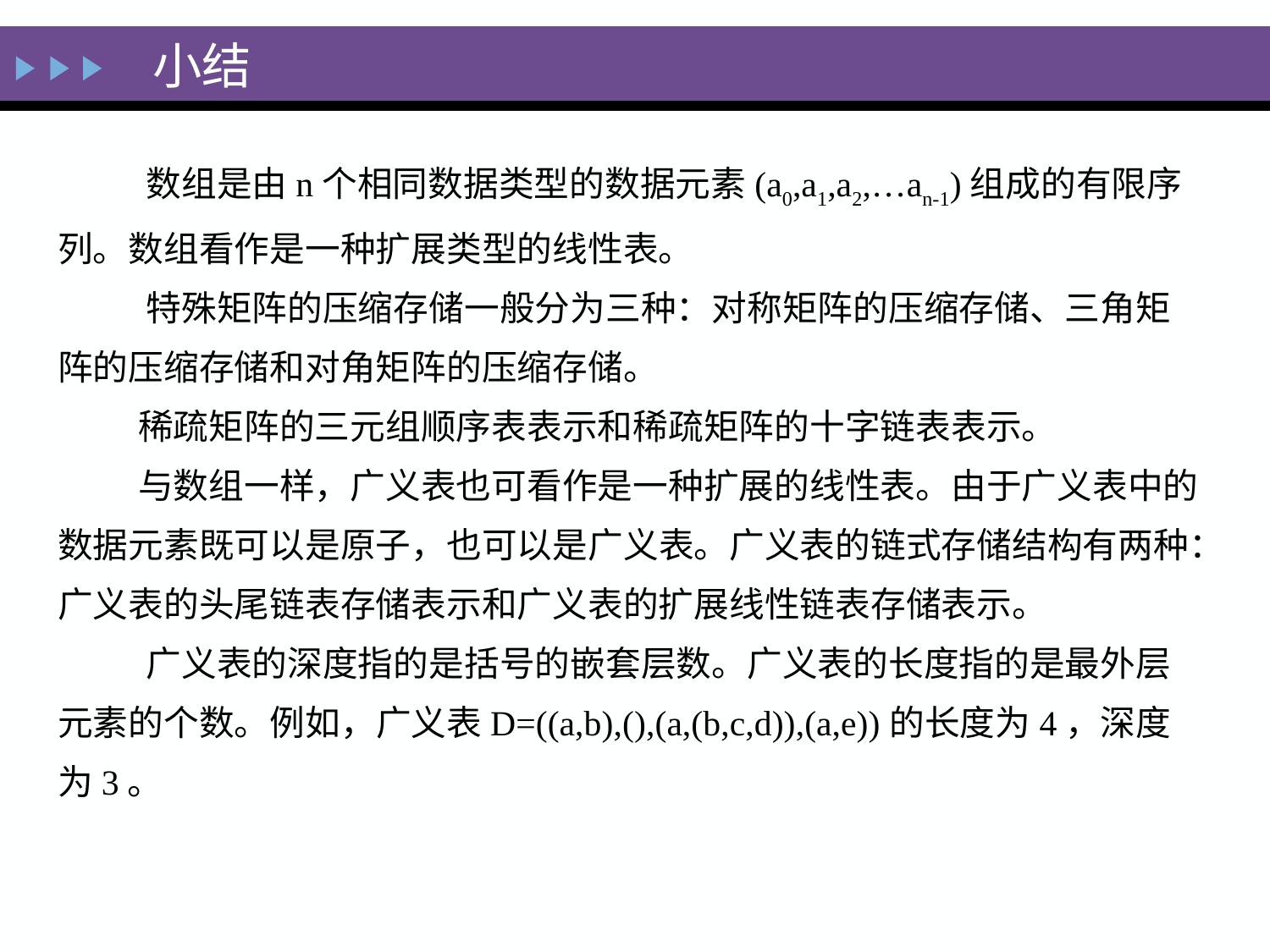

# 小结
          数组是由n个相同数据类型的数据元素(a0,a1,a2,…an-1)组成的有限序列。数组看作是一种扩展类型的线性表。
          特殊矩阵的压缩存储一般分为三种：对称矩阵的压缩存储、三角矩阵的压缩存储和对角矩阵的压缩存储。
         稀疏矩阵的三元组顺序表表示和稀疏矩阵的十字链表表示。
         与数组一样，广义表也可看作是一种扩展的线性表。由于广义表中的数据元素既可以是原子，也可以是广义表。广义表的链式存储结构有两种：广义表的头尾链表存储表示和广义表的扩展线性链表存储表示。
          广义表的深度指的是括号的嵌套层数。广义表的长度指的是最外层元素的个数。例如，广义表D=((a,b),(),(a,(b,c,d)),(a,e))的长度为4，深度为3。